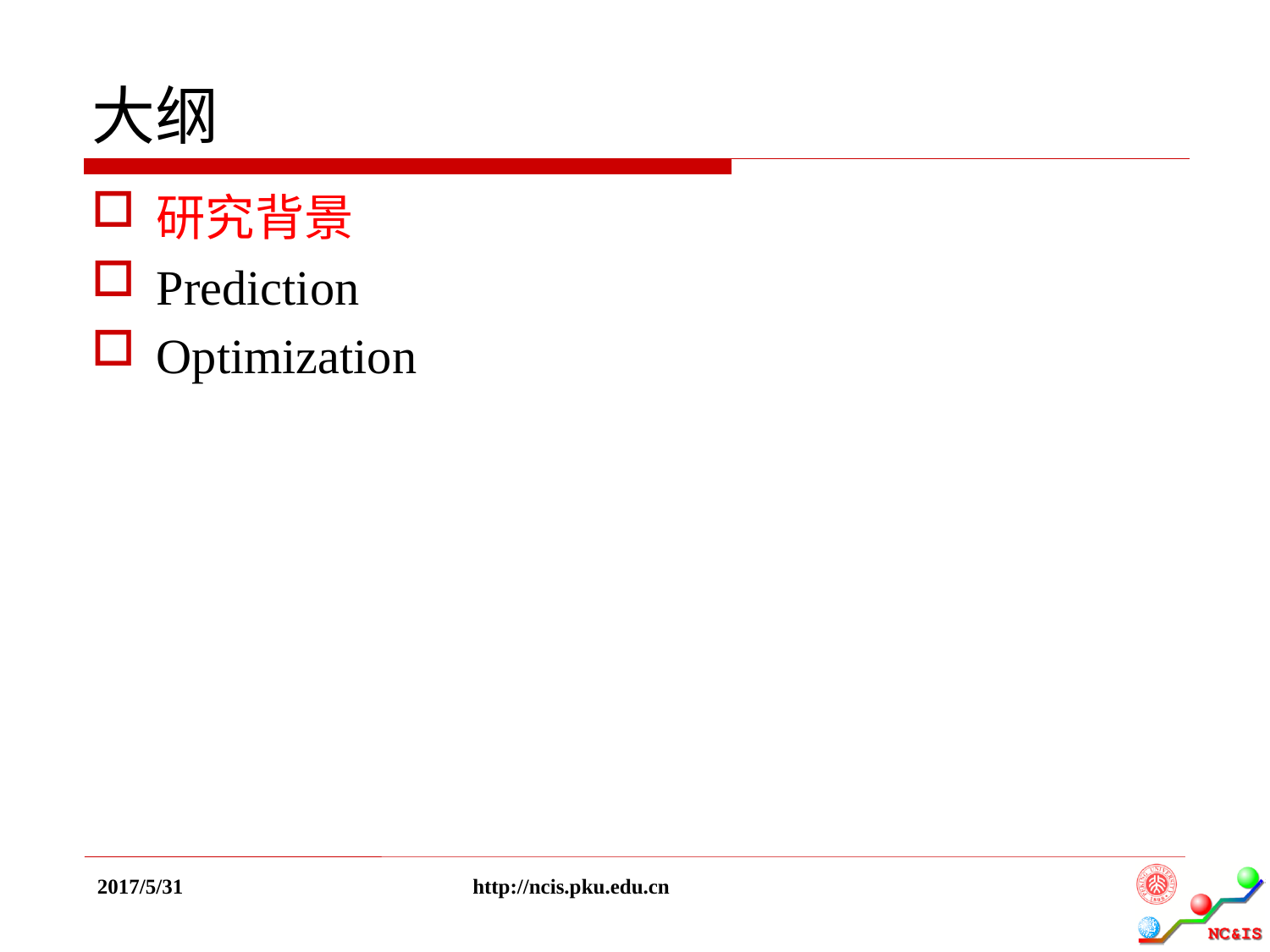

# 大纲
研究背景
Prediction
Optimization
2017/5/31
http://ncis.pku.edu.cn